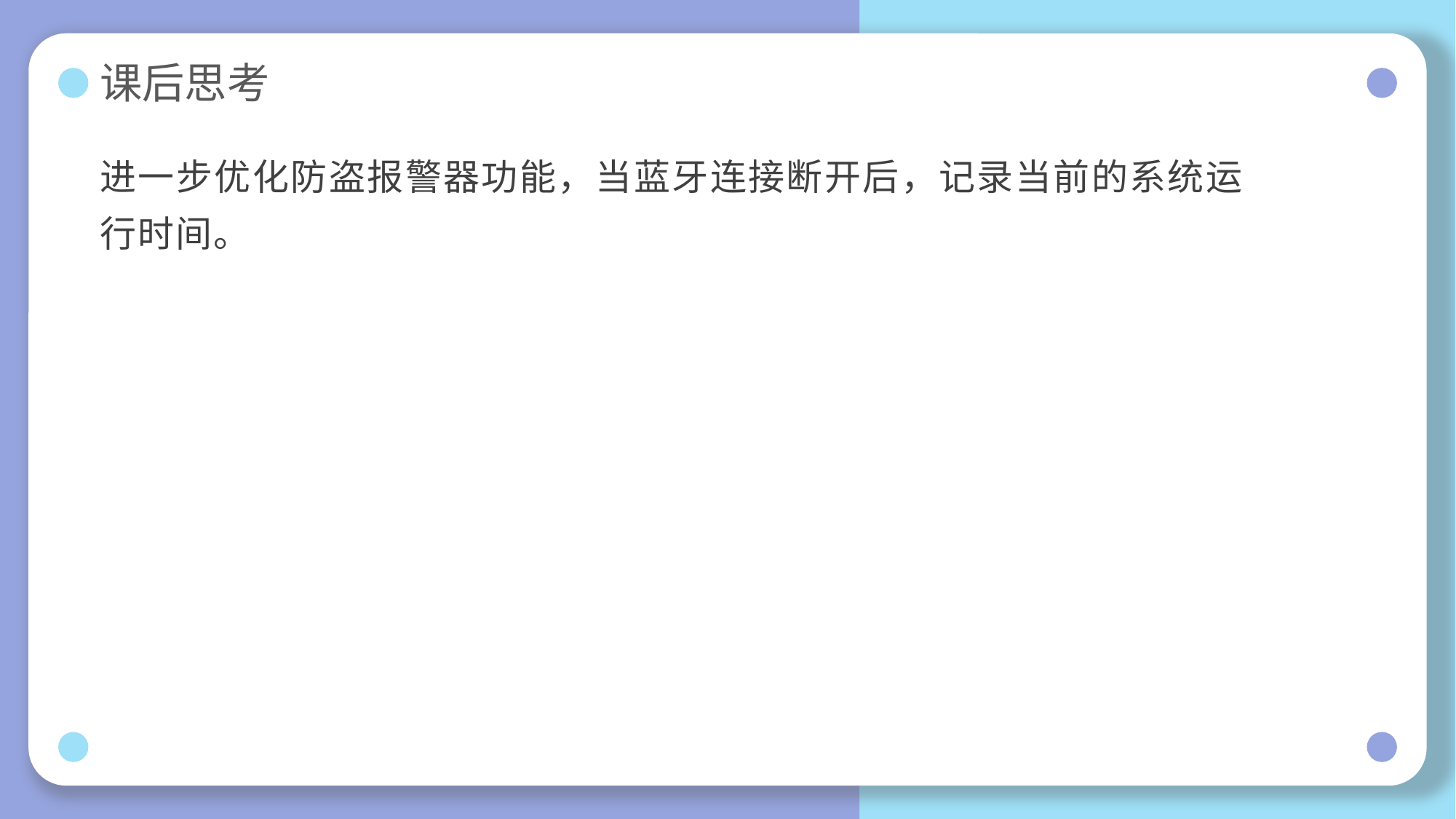

# 课后思考
进一步优化防盗报警器功能，当蓝牙连接断开后，记录当前的系统运行时间。